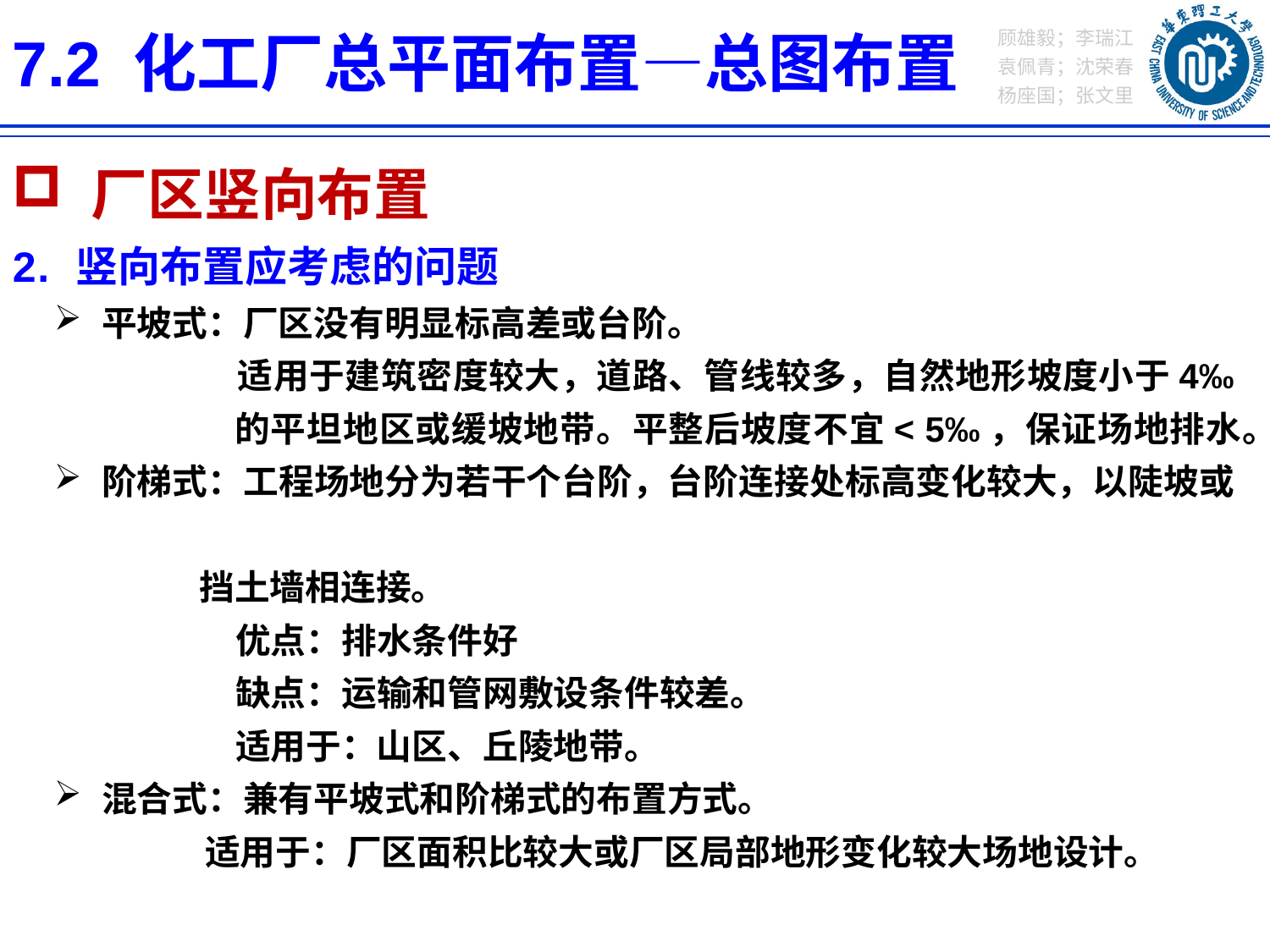

7.2 化工厂总平面布置—总图布置
 厂区竖向布置
竖向布置应考虑的问题
平坡式：厂区没有明显标高差或台阶。
   适用于建筑密度较大，道路、管线较多，自然地形坡度小于4‰的平坦地区或缓坡地带。平整后坡度不宜< 5‰，保证场地排水。
阶梯式：工程场地分为若干个台阶，台阶连接处标高变化较大，以陡坡或
                 挡土墙相连接。
   优点：排水条件好
   缺点：运输和管网敷设条件较差。
   适用于：山区、丘陵地带。
混合式：兼有平坡式和阶梯式的布置方式。
               适用于：厂区面积比较大或厂区局部地形变化较大场地设计。